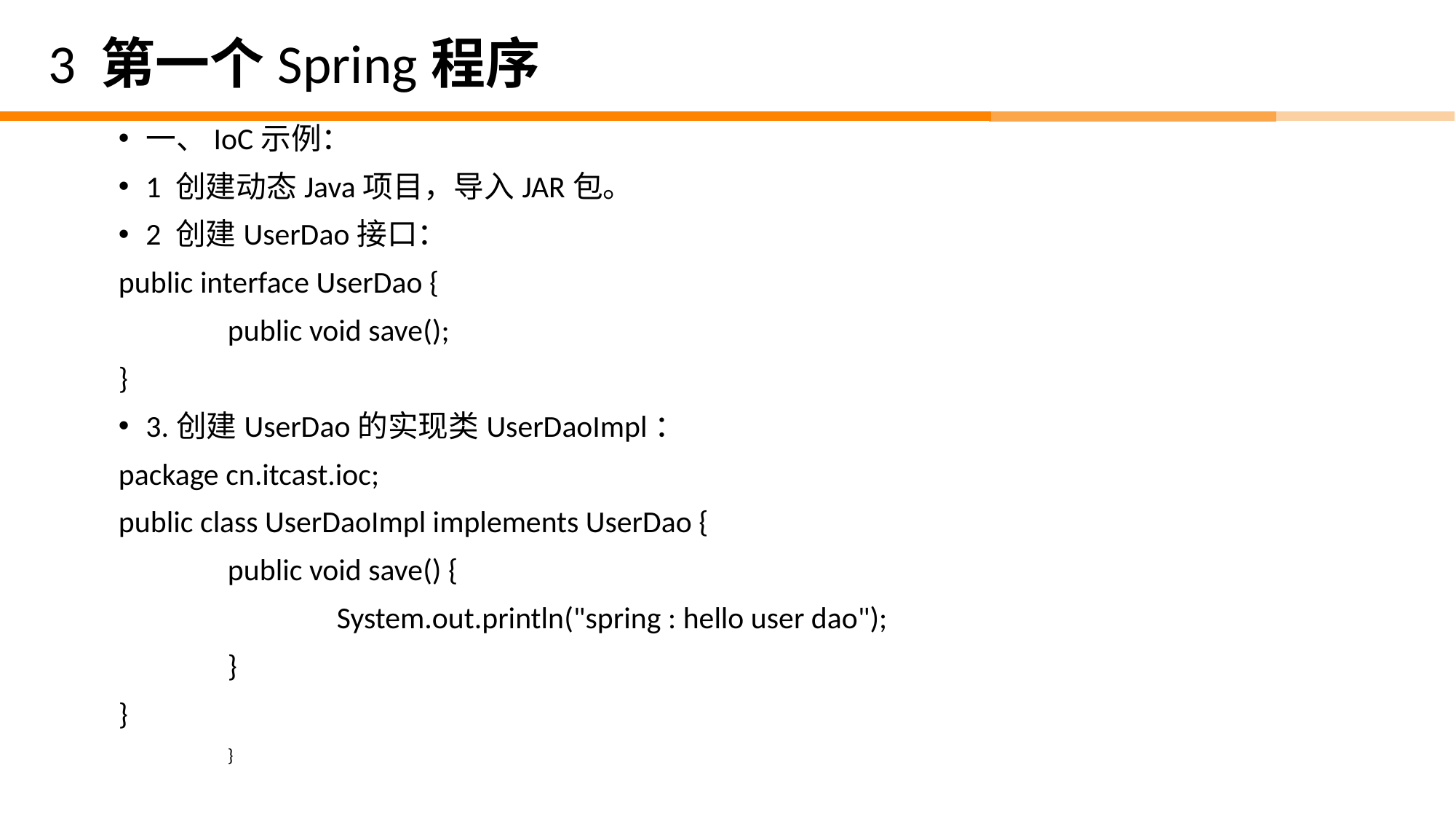

# 3 第一个Spring程序
一、IoC示例：
1 创建动态Java项目，导入JAR包。
2 创建UserDao接口：
public interface UserDao {
	public void save();
}
3.创建UserDao的实现类UserDaoImpl：
package cn.itcast.ioc;
public class UserDaoImpl implements UserDao {
	public void save() {
		System.out.println("spring : hello user dao");
	}
}
	}